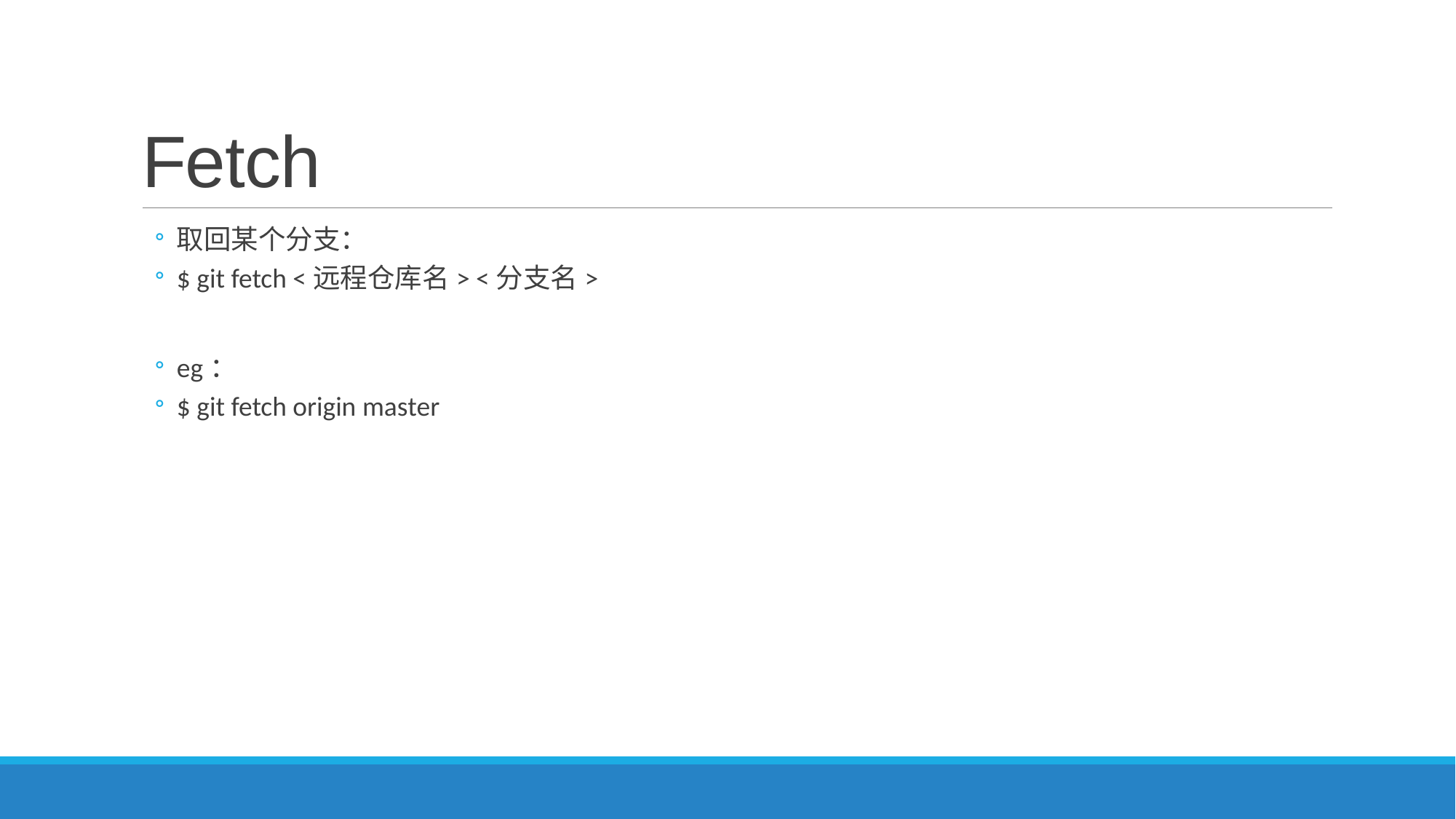

# Fetch
取回某个分支：
$ git fetch <远程仓库名> <分支名>

eg：
$ git fetch origin master